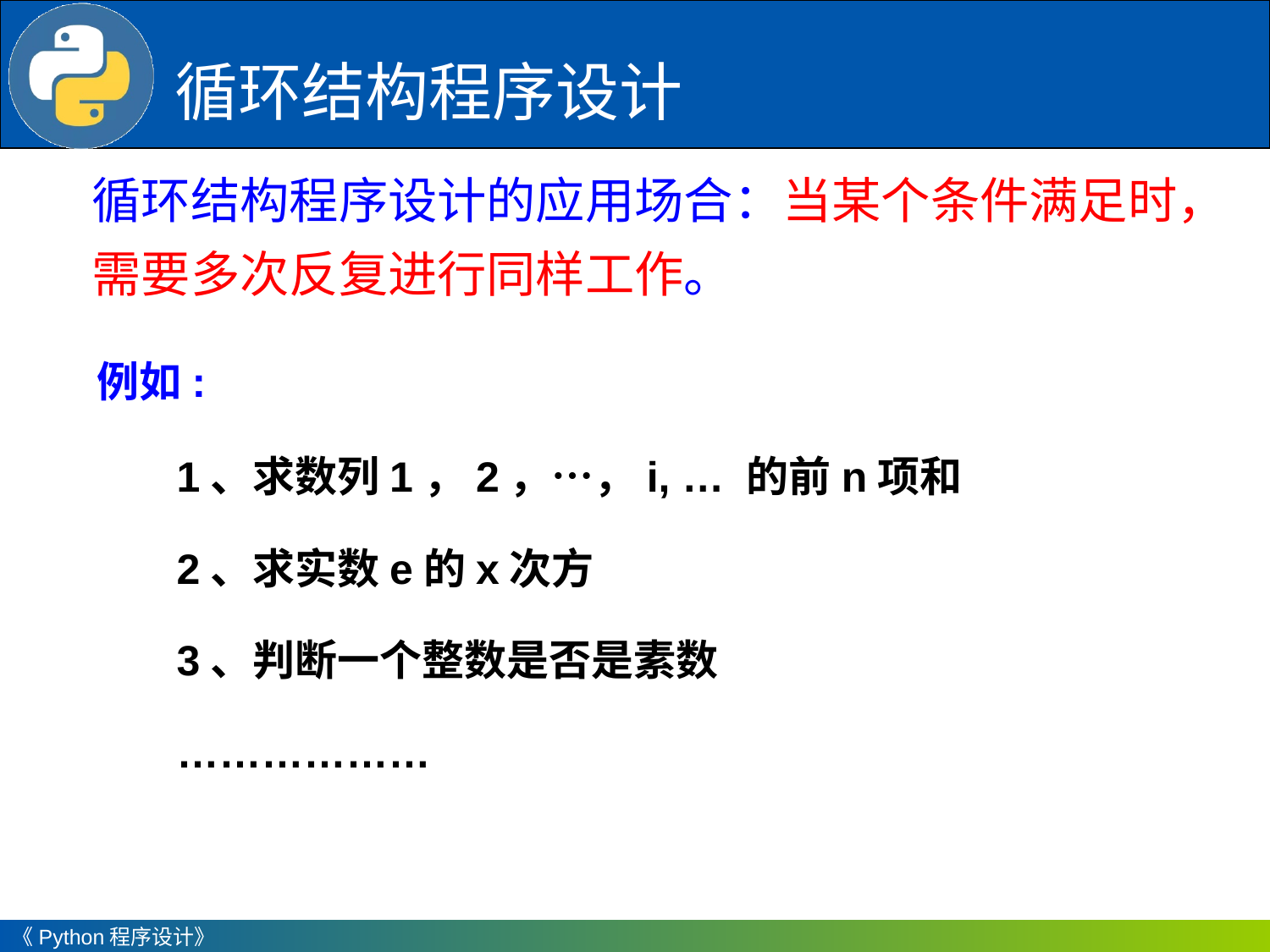

# 循环结构程序设计
	循环结构程序设计的应用场合：当某个条件满足时，需要多次反复进行同样工作。
例如:
1、求数列1，2，…，i, … 的前n项和
2、求实数e的x次方
3、判断一个整数是否是素数
………………